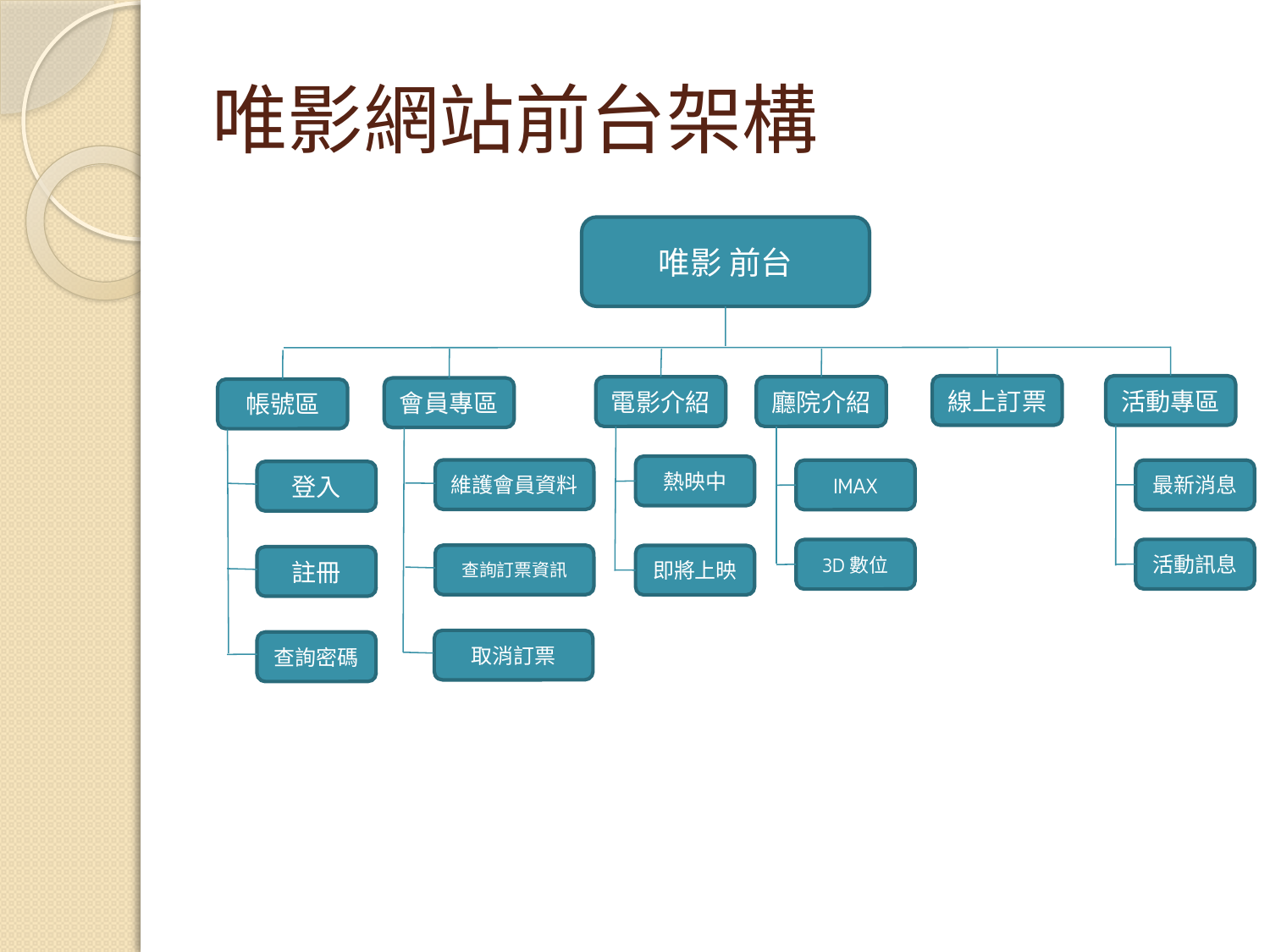

# 唯影網站前台架構
唯影 前台
線上訂票
活動專區
電影介紹
廳院介紹
會員專區
帳號區
熱映中
維護會員資料
最新消息
IMAX
登入
活動訊息
3D數位
查詢訂票資訊
即將上映
註冊
取消訂票
查詢密碼